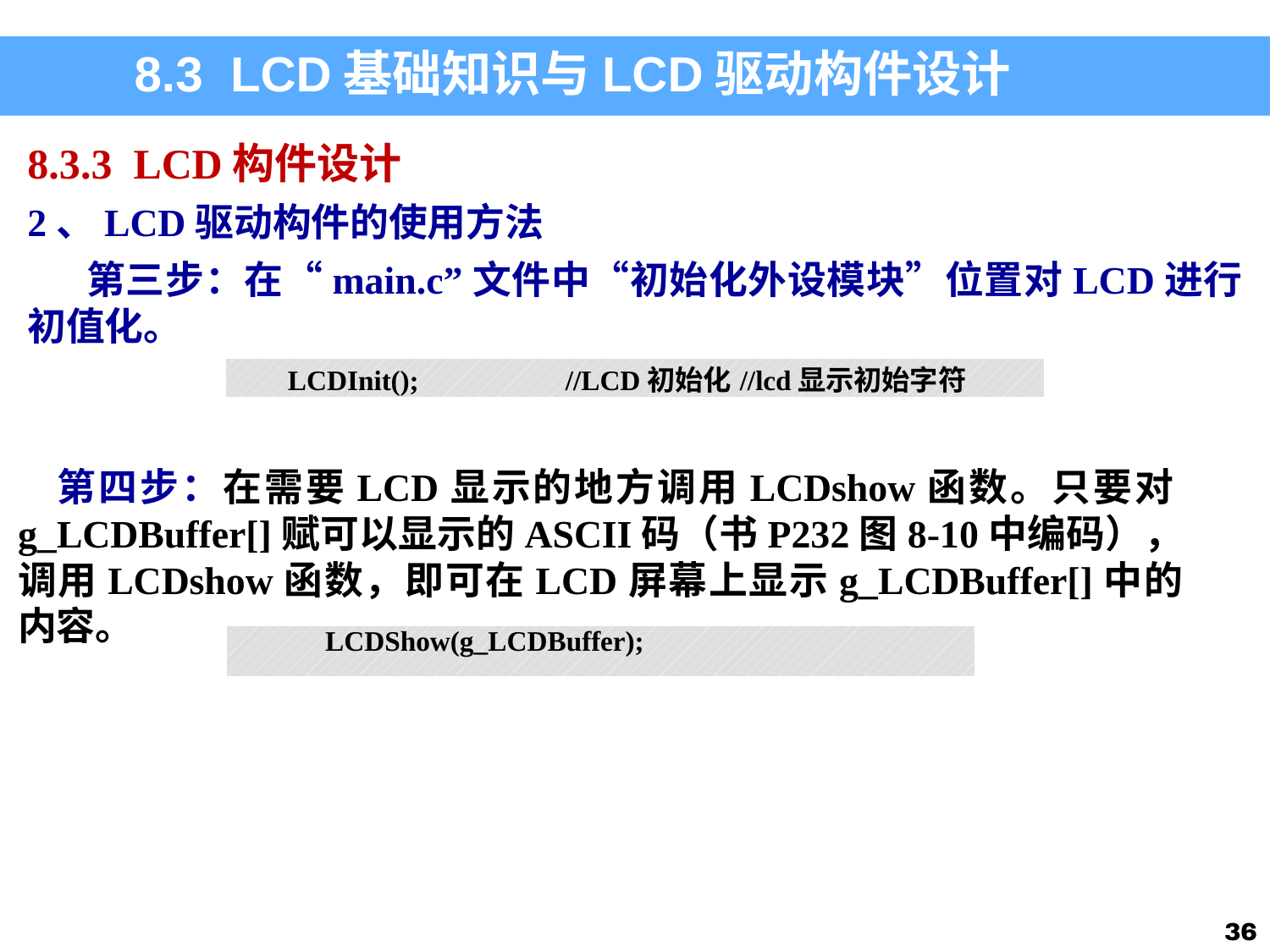

8.3  LCD基础知识与LCD驱动构件设计
8.3.3  LCD构件设计
2、LCD驱动构件的使用方法
 第三步：在“main.c”文件中“初始化外设模块”位置对LCD进行初值化。
| LCDInit(); //LCD初始化//lcd显示初始字符 |
| --- |
第四步：在需要LCD显示的地方调用LCDshow函数。只要对g_LCDBuffer[]赋可以显示的ASCII码（书P232图8-10中编码），调用LCDshow函数，即可在LCD屏幕上显示g_LCDBuffer[]中的内容。
| LCDShow(g\_LCDBuffer); |
| --- |
36